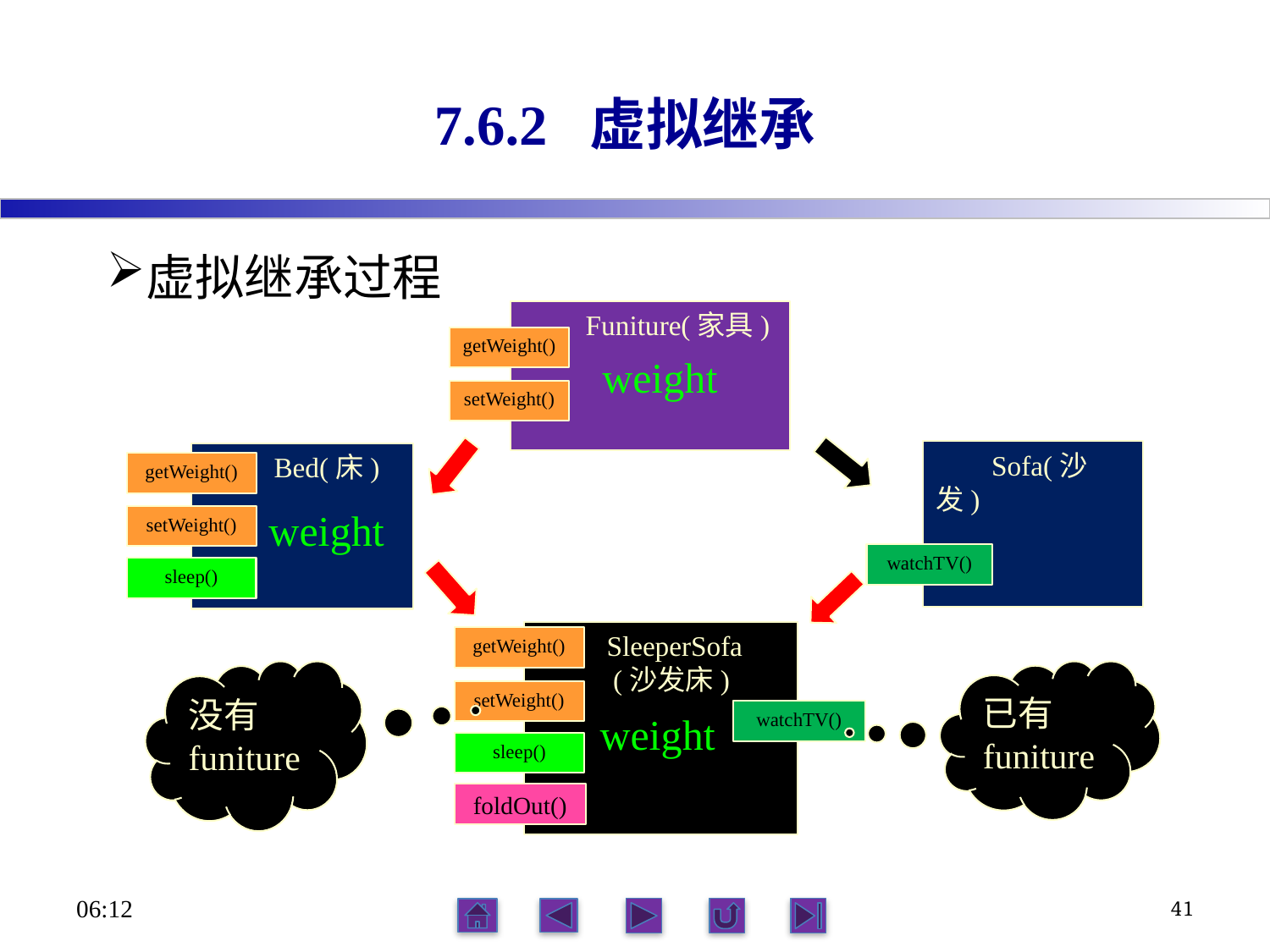

# 7.6.2  虚拟继承
虚拟继承过程
         Funiture(家具)

getWeight()
weight
setWeight()

        Sofa(沙发)

          Bed(床)

getWeight()
weight
setWeight()
watchTV()
sleep()

    SleeperSofa
   (沙发床)

getWeight()
没有funiture
已有funiture
setWeight()
watchTV()
weight
sleep()
foldOut()
06:12
41